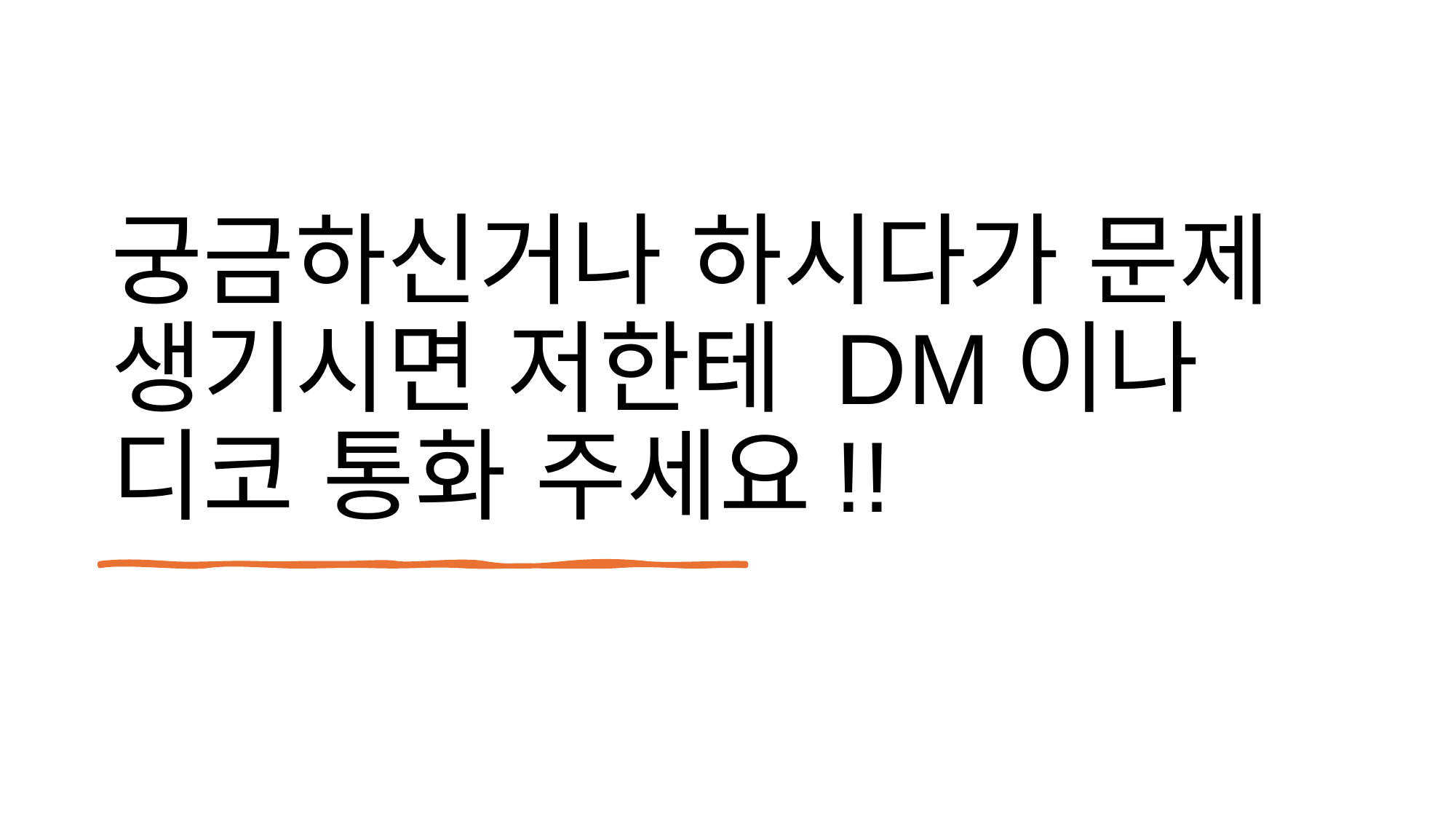

궁금하신거나 하시다가 문제 생기시면 저한테 DM이나 디코 통화 주세요!!